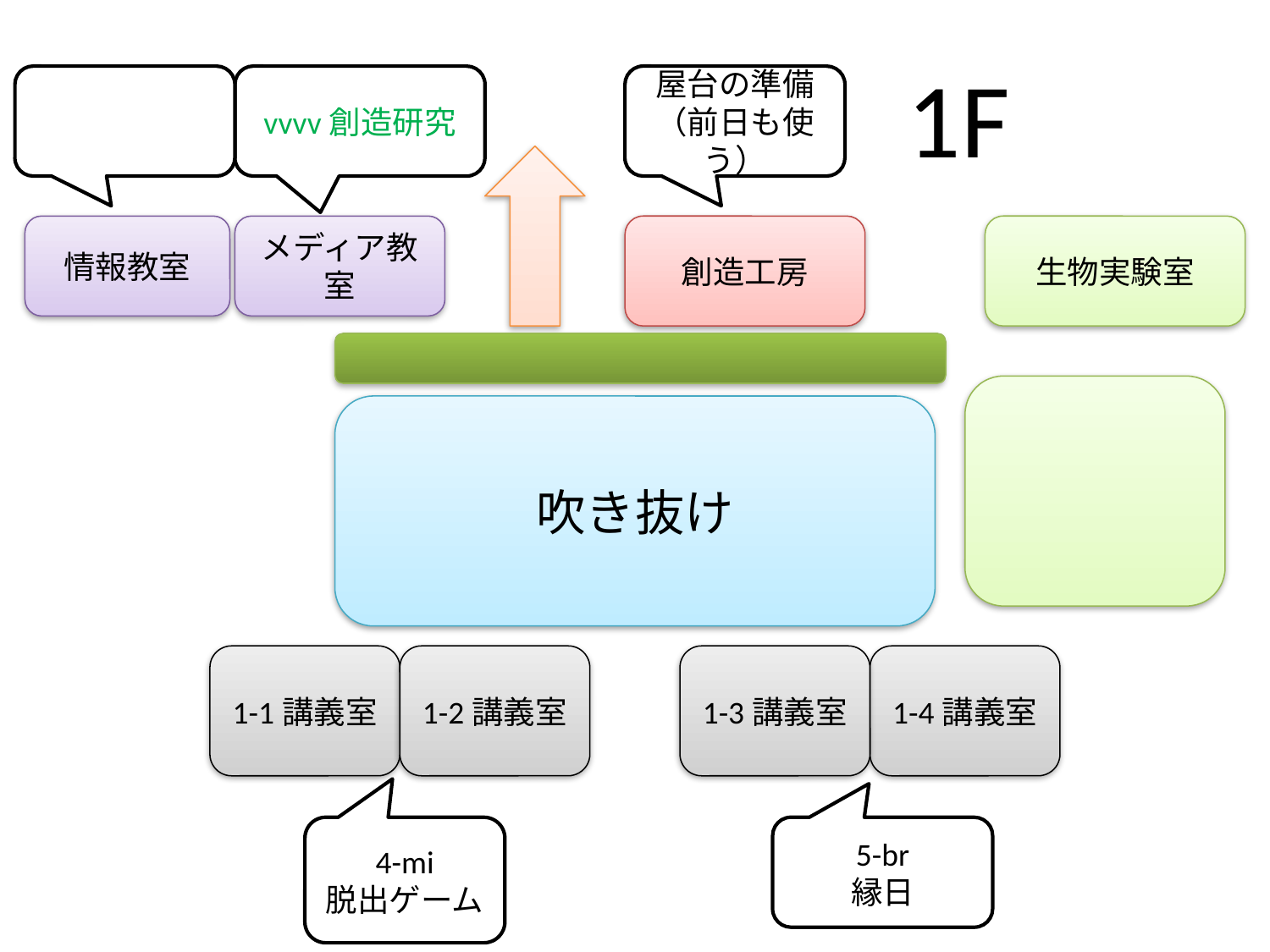

1F

vvvv創造研究
屋台の準備
（前日も使う）

情報教室
メディア教室
創造工房
生物実験室

吹き抜け
1-1講義室
1-2講義室
1-3講義室
1-4講義室
4-mi
脱出ゲーム
5-br
縁日